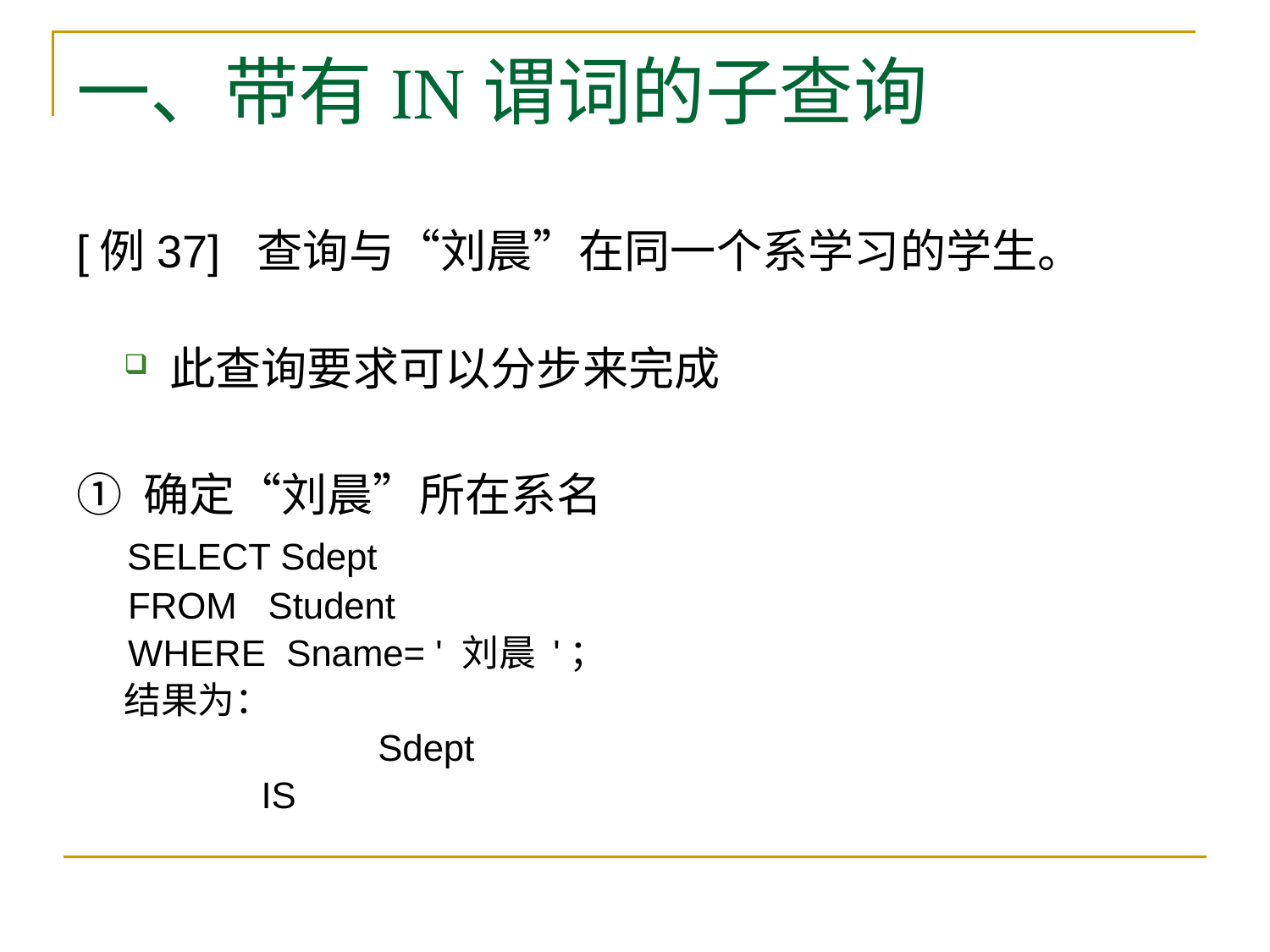

# 一、带有IN谓词的子查询
[例37]  查询与“刘晨”在同一个系学习的学生。

此查询要求可以分步来完成

① 确定“刘晨”所在系名
    SELECT Sdept
     FROM   Student
     WHERE  Sname= ' 刘晨 '；
	结果为：
			Sdept
             	 IS